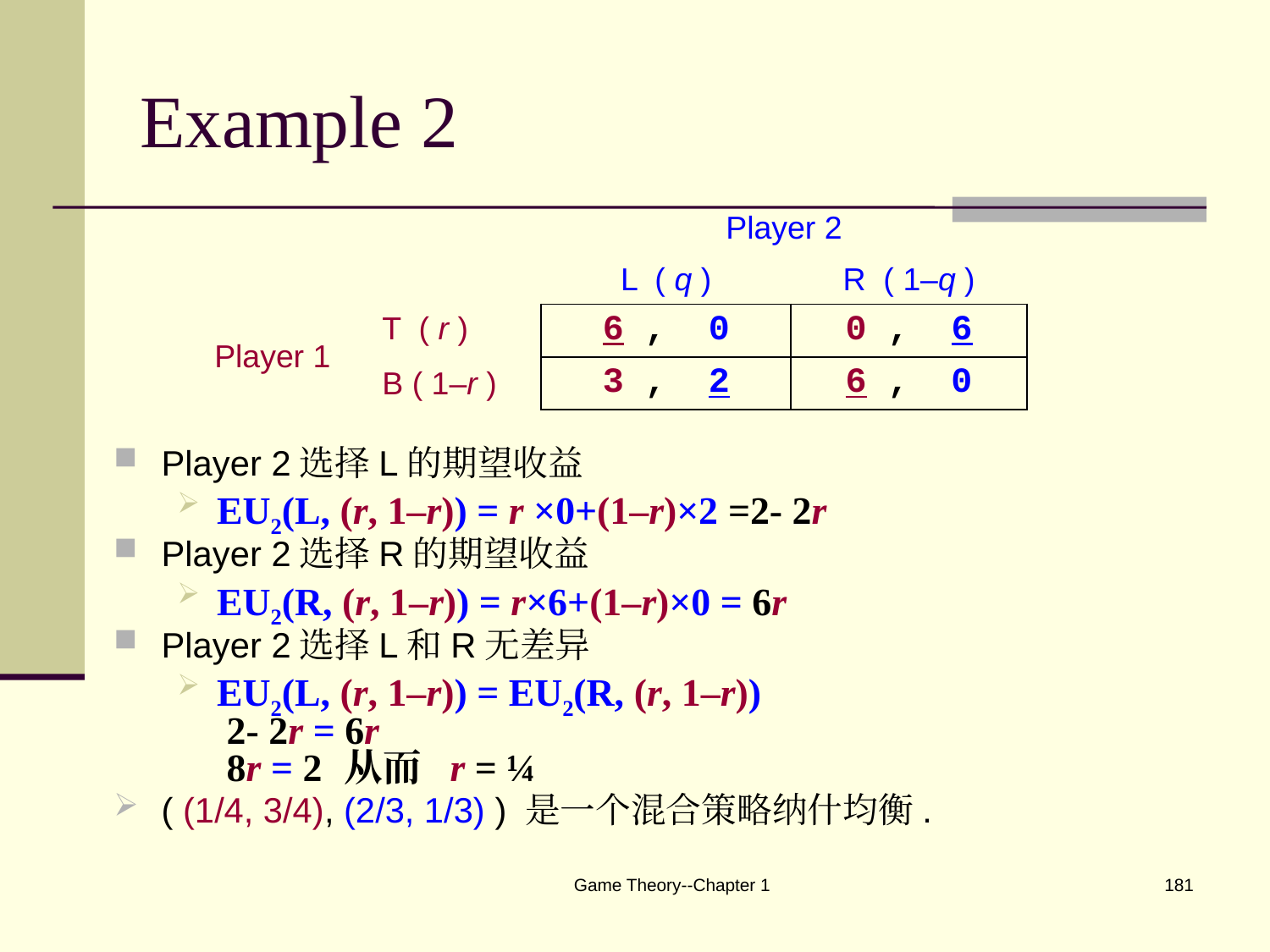

# Example 2
|  |  | Player 2 |  |
| --- | --- | --- | --- |
|  |  | L ( q ) | R ( 1–q ) |
| Player 1 | T ( r ) | 6 , 0 | 0 , 6 |
|  | B ( 1–r ) | 3 , 2 | 6 , 0 |
Player 2选择L的期望收益
EU2(L, (r, 1–r)) = r ×0+(1–r)×2 =2- 2r
Player 2选择R的期望收益
EU2(R, (r, 1–r)) = r×6+(1–r)×0 = 6r
Player 2选择L和R无差异
EU2(L, (r, 1–r)) = EU2(R, (r, 1–r))
 2- 2r = 6r
 8r = 2 	从而  r = ¼
( (1/4, 3/4), (2/3, 1/3) ) 是一个混合策略纳什均衡.
Game Theory--Chapter 1
181